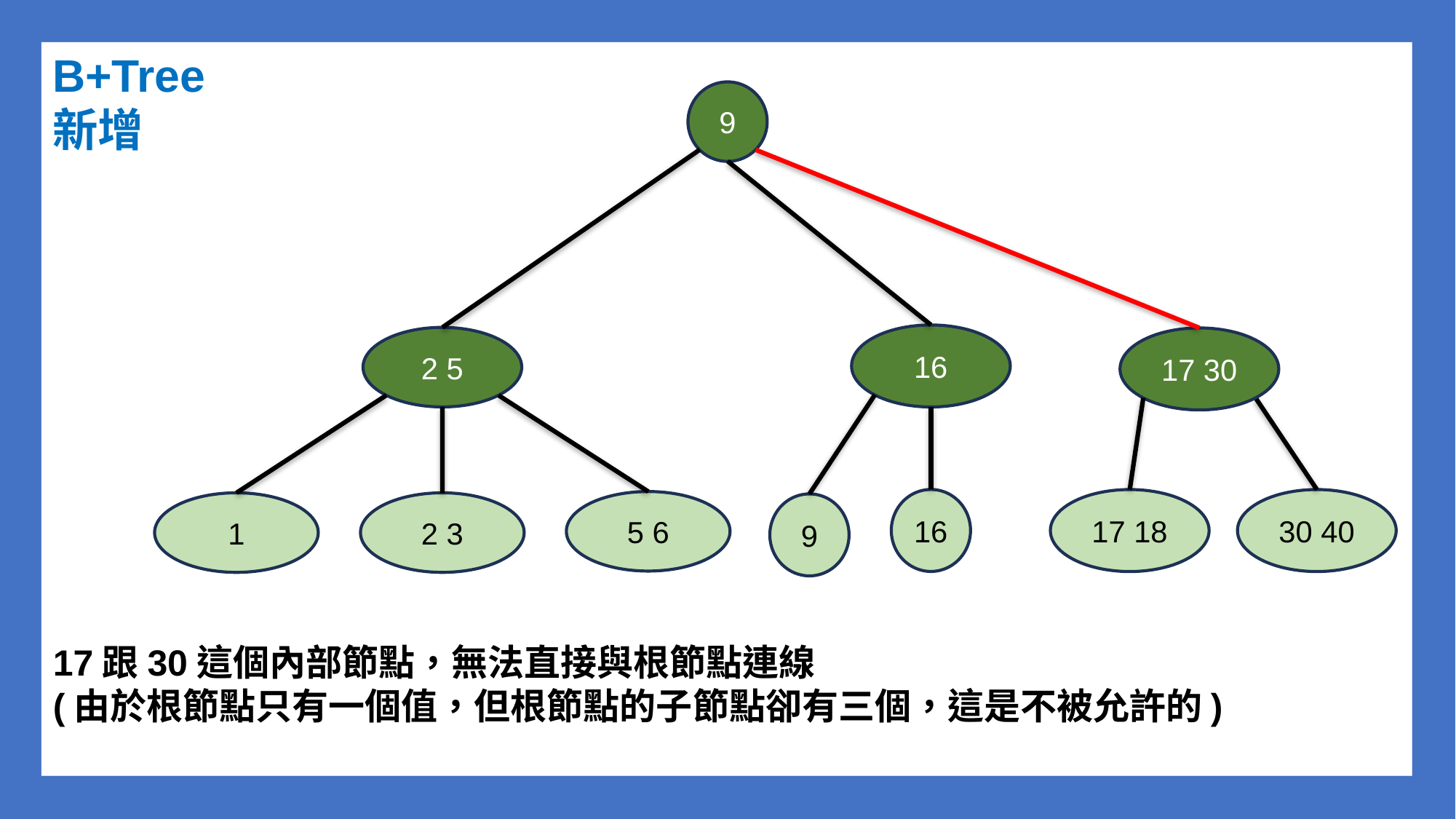

B+Tree
新增
9
16
2 5
17 30
16
30 40
17 18
5 6
2 3
1
9
17跟30這個內部節點，無法直接與根節點連線
(由於根節點只有一個值，但根節點的子節點卻有三個，這是不被允許的)